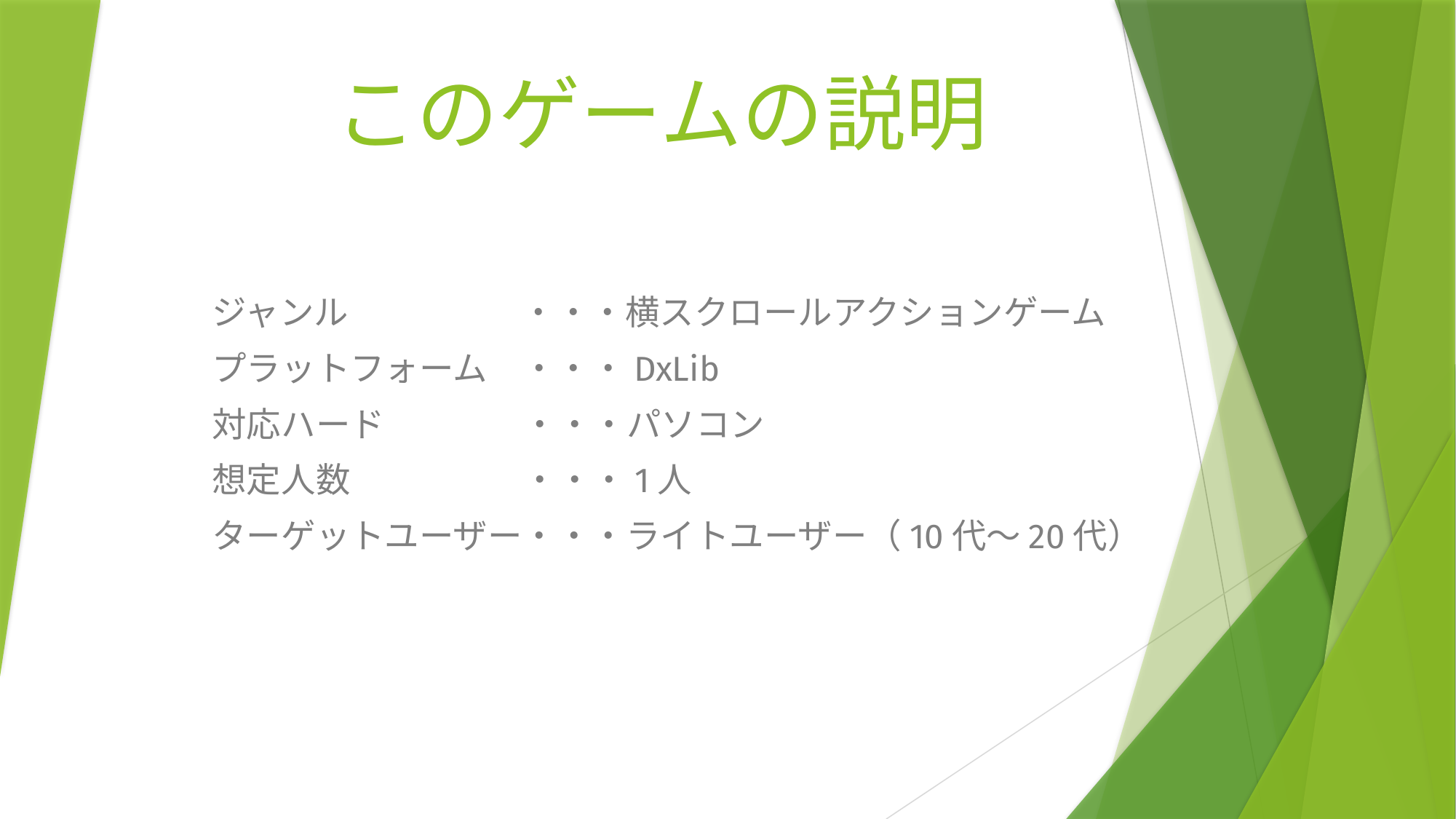

# このゲームの説明
ジャンル　　　　　・・・横スクロールアクションゲーム
プラットフォーム　・・・DxLib
対応ハード　　　　・・・パソコン
想定人数　　　　　・・・1人
ターゲットユーザー・・・ライトユーザー（10代～20代）